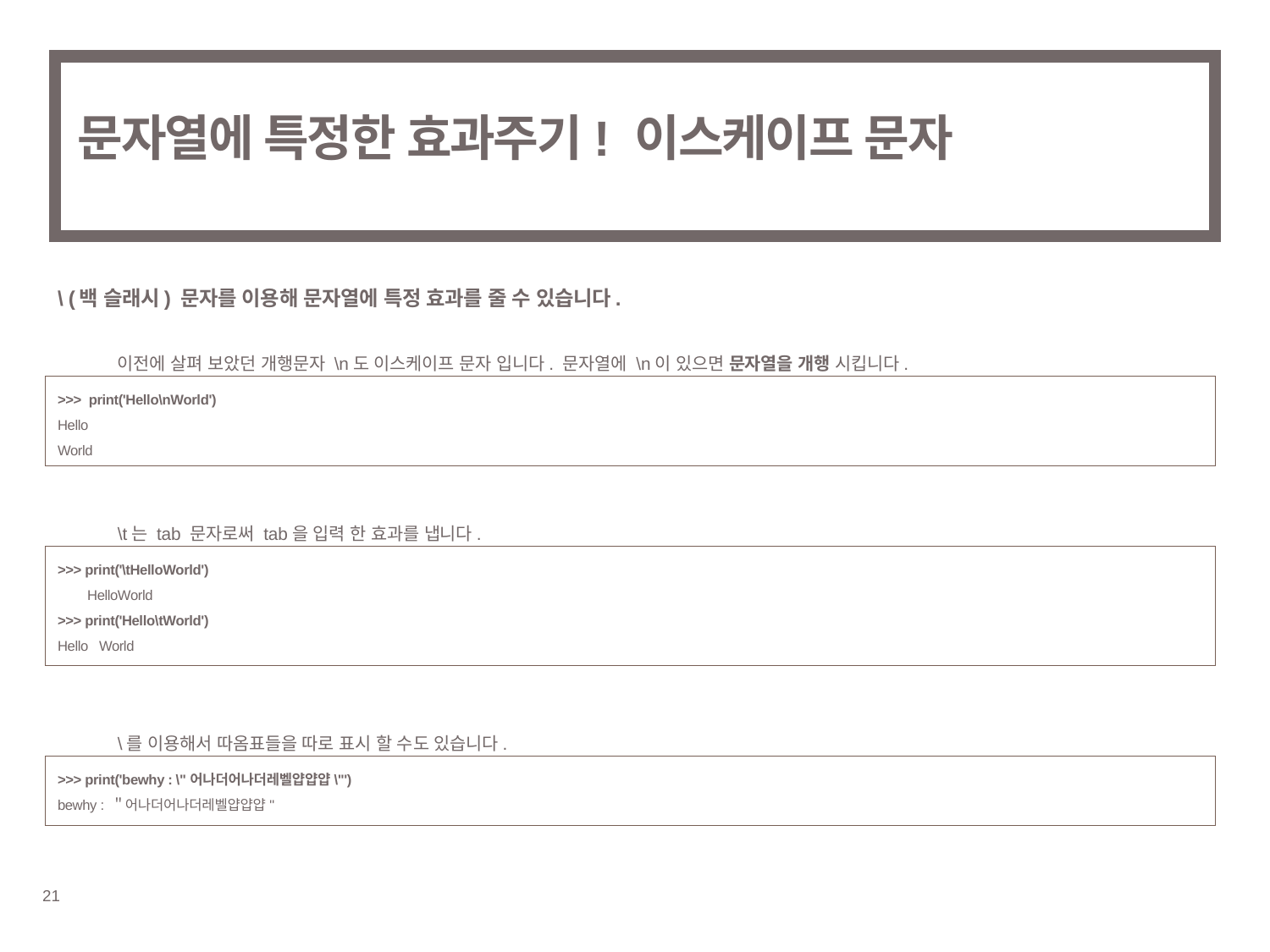

# 문자열에 특정한 효과주기! 이스케이프 문자
\ (백 슬래시) 문자를 이용해 문자열에 특정 효과를 줄 수 있습니다.
이전에 살펴 보았던 개행문자 \n도 이스케이프 문자 입니다. 문자열에 \n이 있으면 문자열을 개행 시킵니다.
>>>  print('Hello\nWorld')
Hello
World
\t는 tab 문자로써 tab을 입력 한 효과를 냅니다.
>>> print('\tHelloWorld')
        HelloWorld
>>> print('Hello\tWorld')
Hello   World
\를 이용해서 따옴표들을 따로 표시 할 수도 있습니다.
>>> print('bewhy : \"어나더어나더레벨얍얍얍\"')
bewhy : ＂어나더어나더레벨얍얍얍"